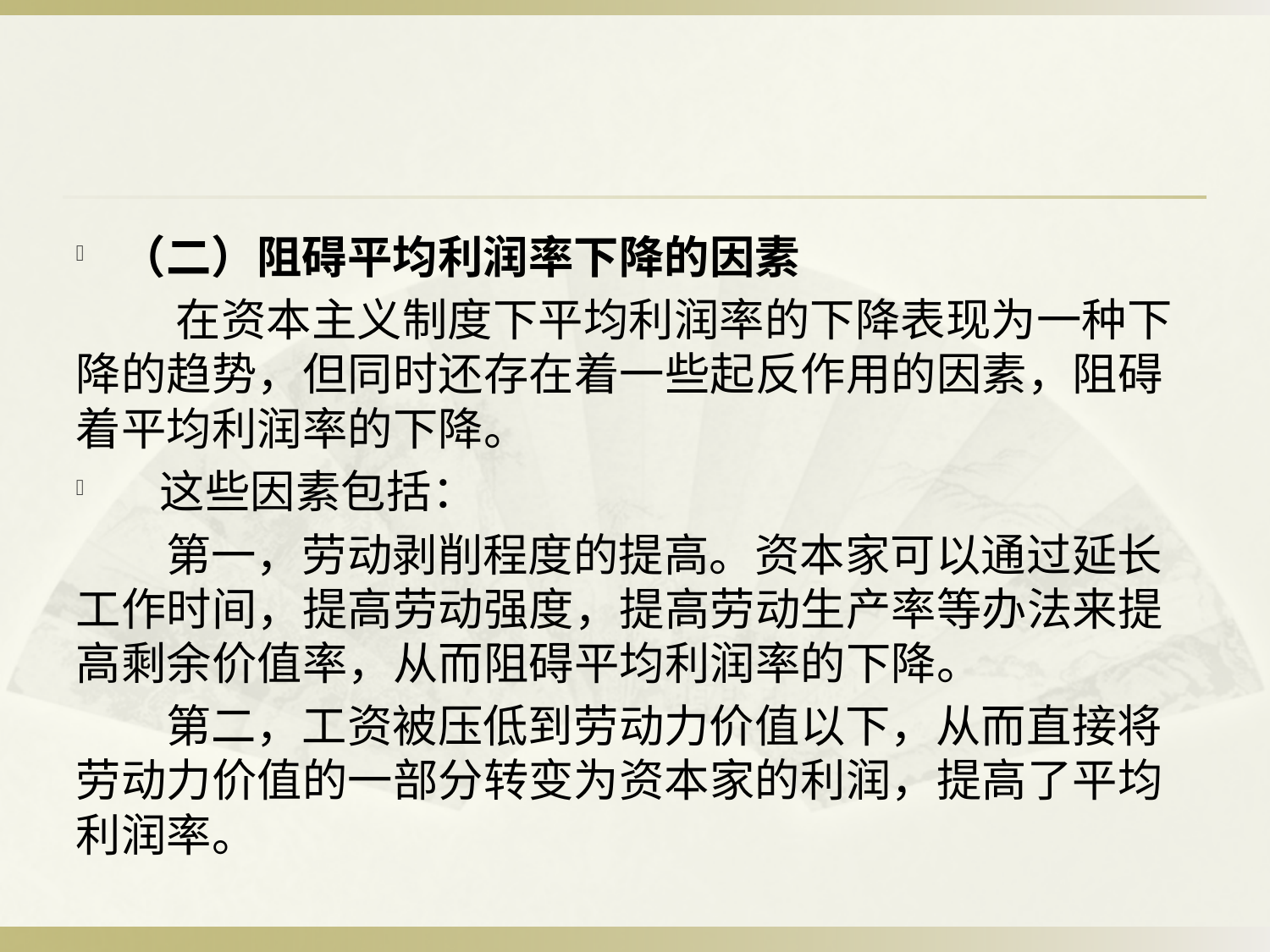

#
（二）阻碍平均利润率下降的因素
         在资本主义制度下平均利润率的下降表现为一种下降的趋势，但同时还存在着一些起反作用的因素，阻碍着平均利润率的下降。
   这些因素包括：
        第一，劳动剥削程度的提高。资本家可以通过延长工作时间，提高劳动强度，提高劳动生产率等办法来提高剩余价值率，从而阻碍平均利润率的下降。
        第二，工资被压低到劳动力价值以下，从而直接将劳动力价值的一部分转变为资本家的利润，提高了平均利润率。